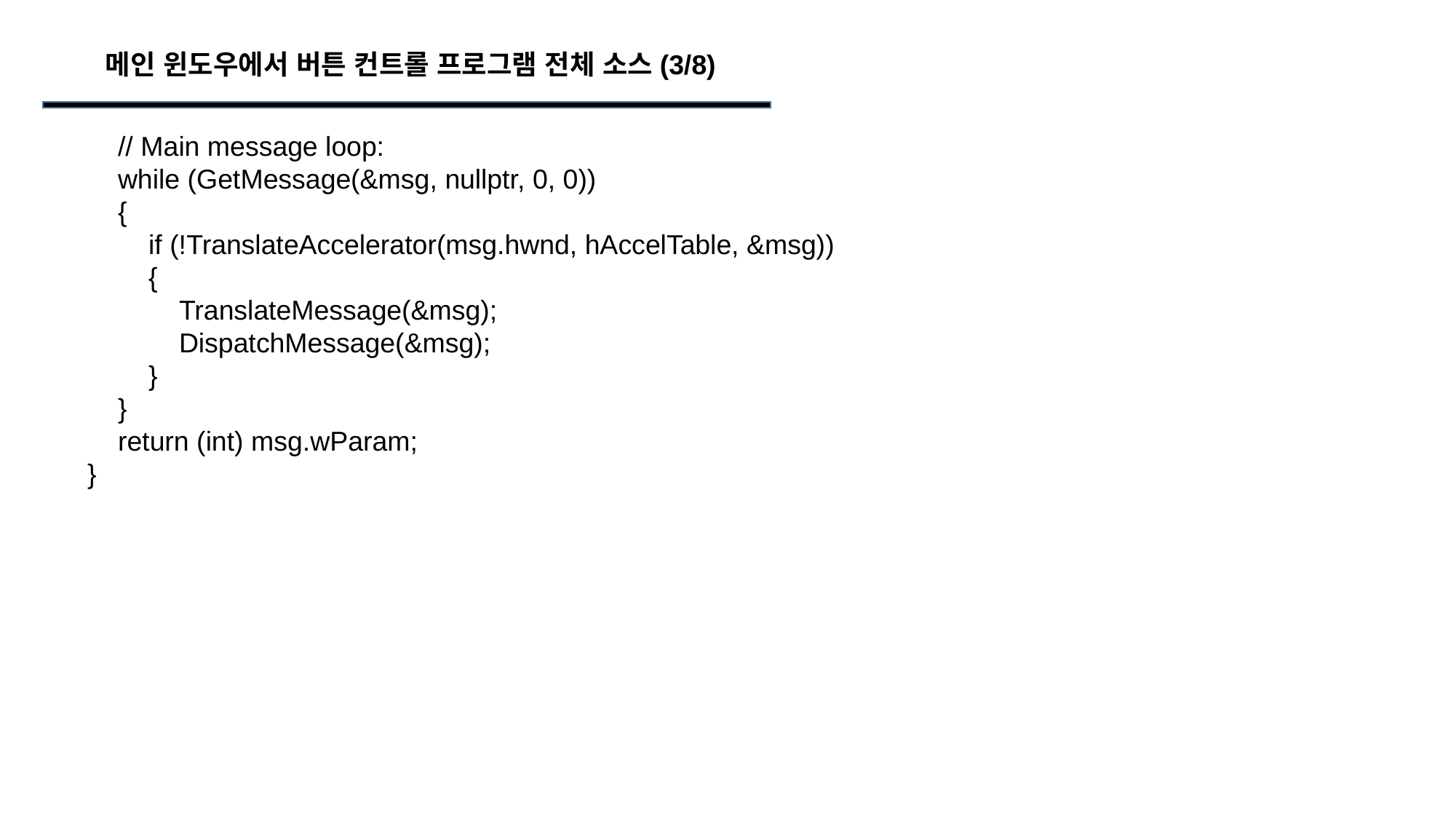

메인 윈도우에서 버튼 컨트롤 프로그램 전체 소스(3/8)

    // Main message loop:
    while (GetMessage(&msg, nullptr, 0, 0))
    {
        if (!TranslateAccelerator(msg.hwnd, hAccelTable, &msg))
        {
            TranslateMessage(&msg);
            DispatchMessage(&msg);
        }
    }
    return (int) msg.wParam;
}